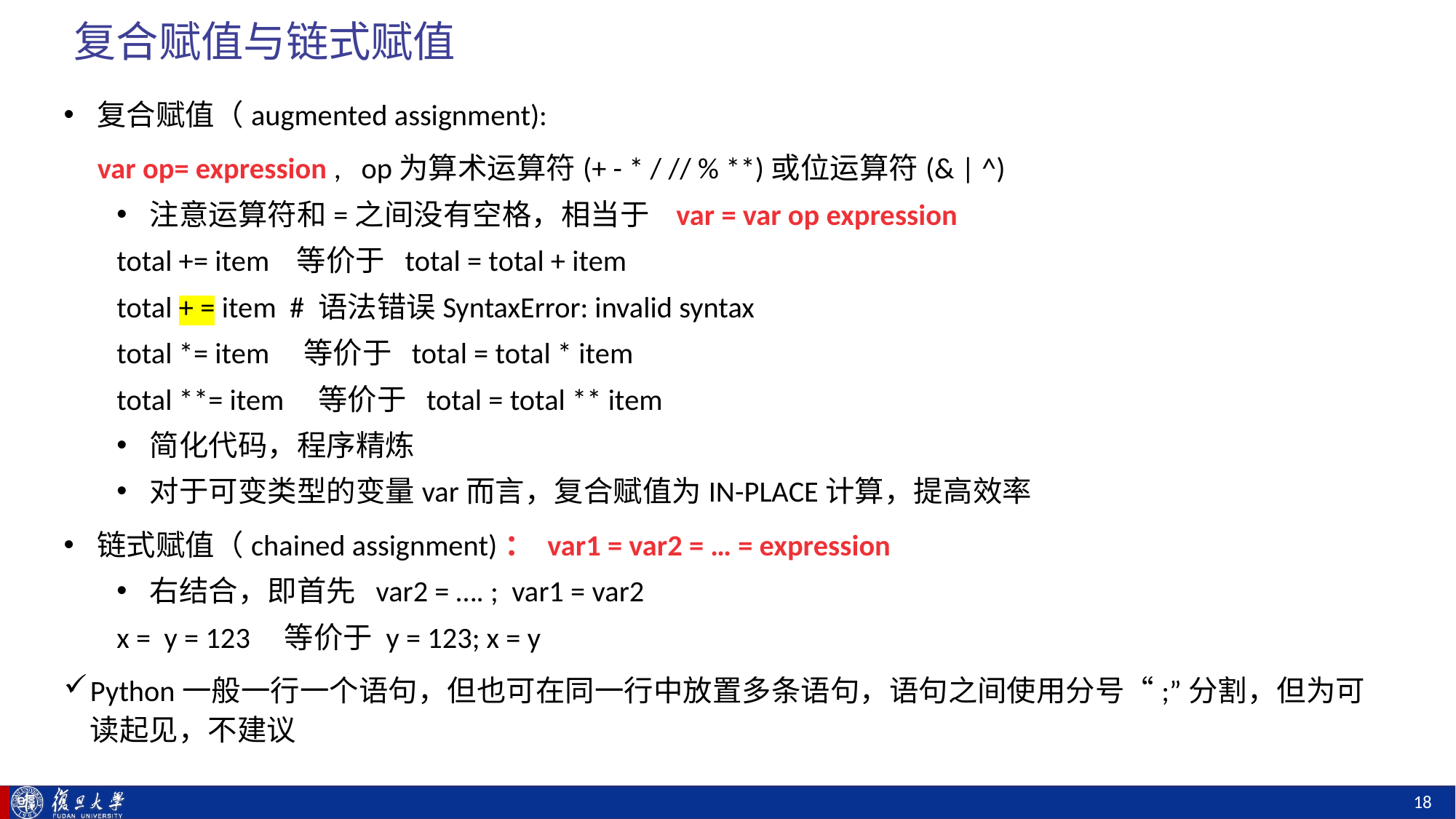

# 复合赋值与链式赋值
复合赋值（augmented assignment):
     var op= expression ,   op为算术运算符(+ - * / // % **)或位运算符(& | ^)
注意运算符和=之间没有空格，相当于   var = var op expression
total += item   等价于  total = total + item
total + = item  # 语法错误SyntaxError: invalid syntax
total *= item    等价于  total = total * item
total **= item    等价于  total = total ** item
简化代码，程序精炼
对于可变类型的变量var而言，复合赋值为IN-PLACE计算，提高效率
链式赋值（chained assignment)： var1 = var2 = … = expression
右结合，即首先  var2 = …. ;  var1 = var2
x =  y = 123    等价于 y = 123; x = y
Python一般一行一个语句，但也可在同一行中放置多条语句，语句之间使用分号“;”分割，但为可读起见，不建议